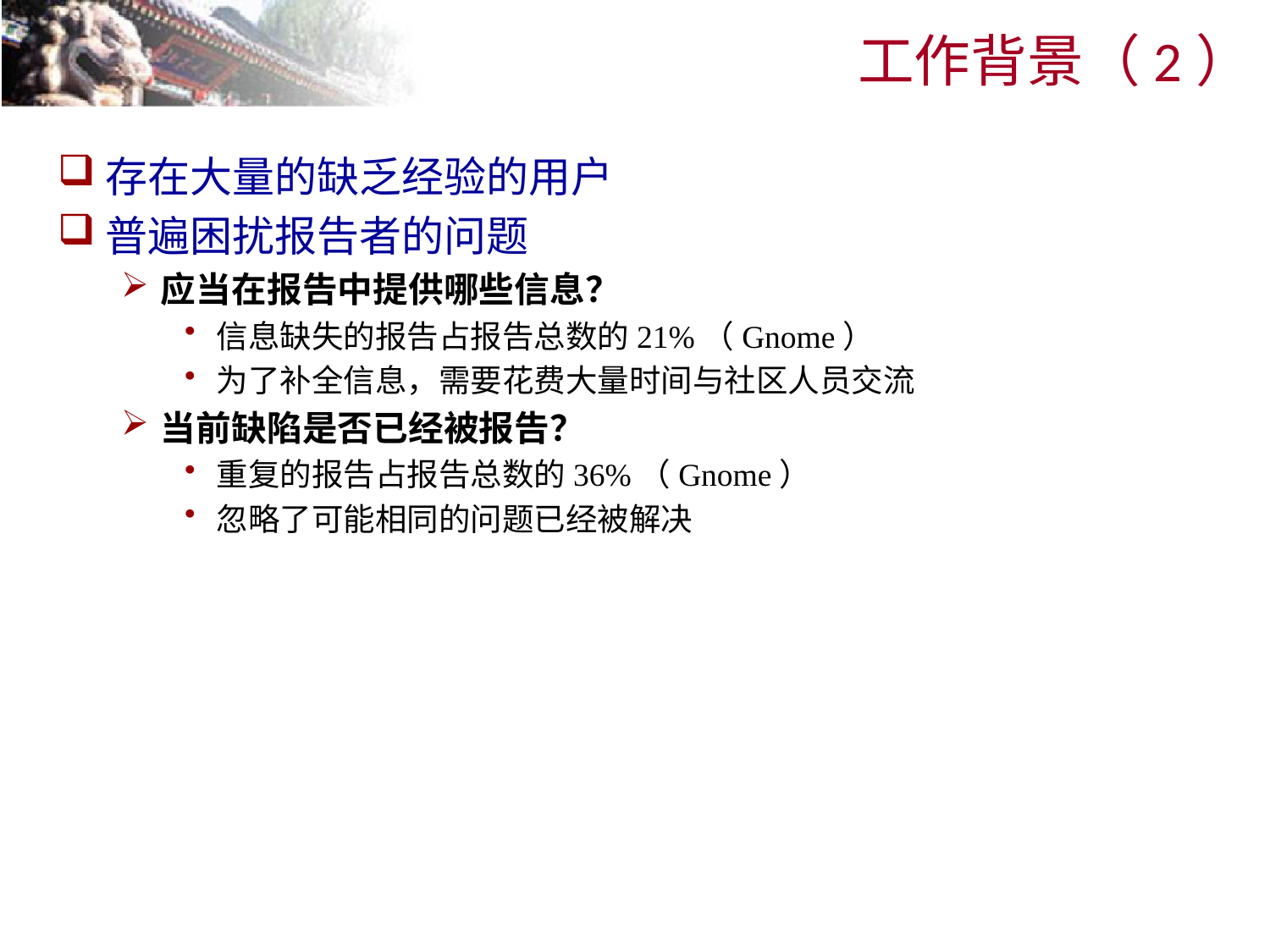

# 工作背景（2）
存在大量的缺乏经验的用户
普遍困扰报告者的问题
应当在报告中提供哪些信息？
信息缺失的报告占报告总数的21%（Gnome）
为了补全信息，需要花费大量时间与社区人员交流
当前缺陷是否已经被报告？
重复的报告占报告总数的36%（Gnome）
忽略了可能相同的问题已经被解决